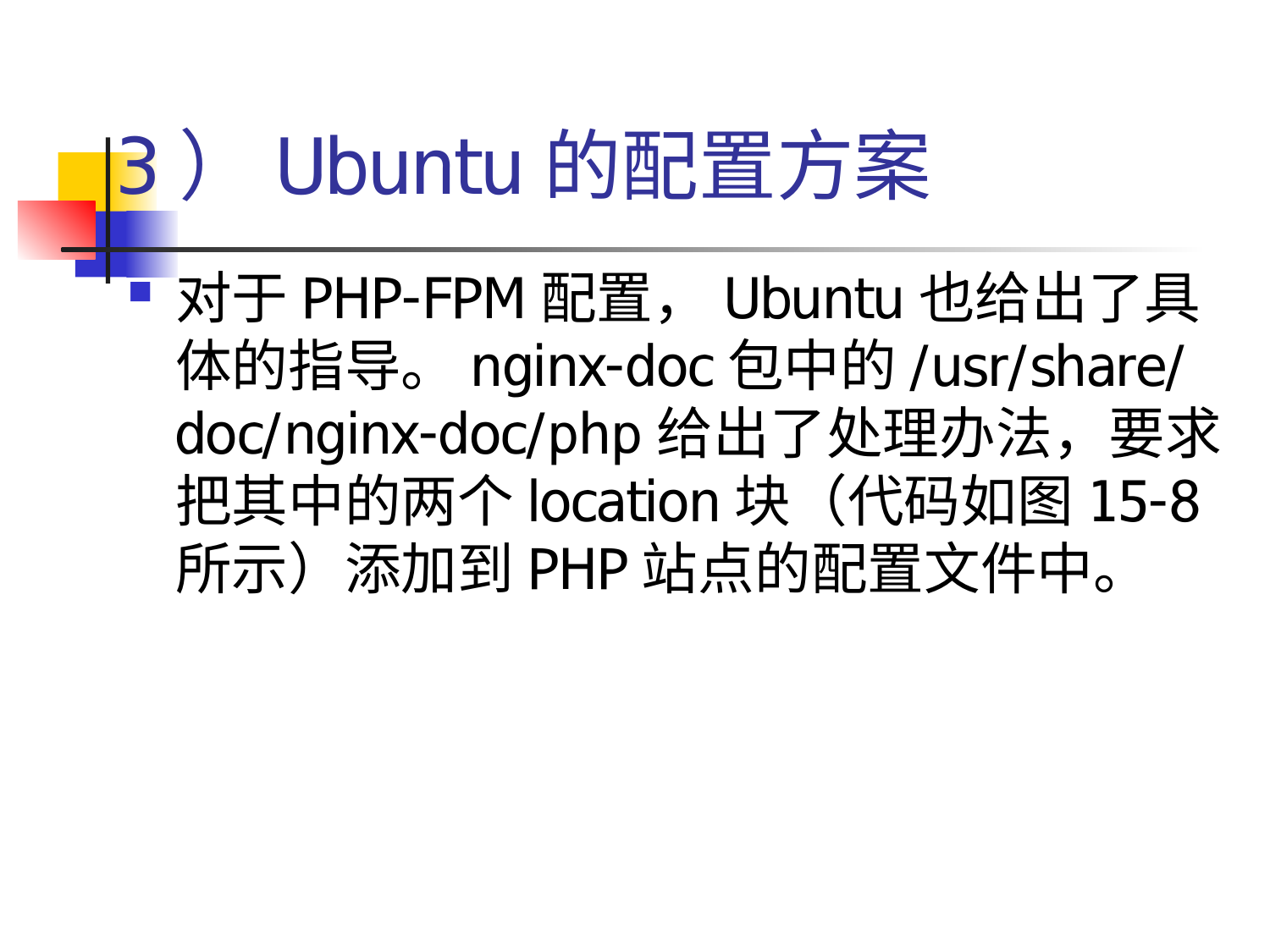

# 3）Ubuntu的配置方案
对于PHP-FPM配置，Ubuntu也给出了具体的指导。nginx-doc包中的/usr/share/doc/nginx-doc/php给出了处理办法，要求把其中的两个location块（代码如图15-8所示）添加到PHP站点的配置文件中。